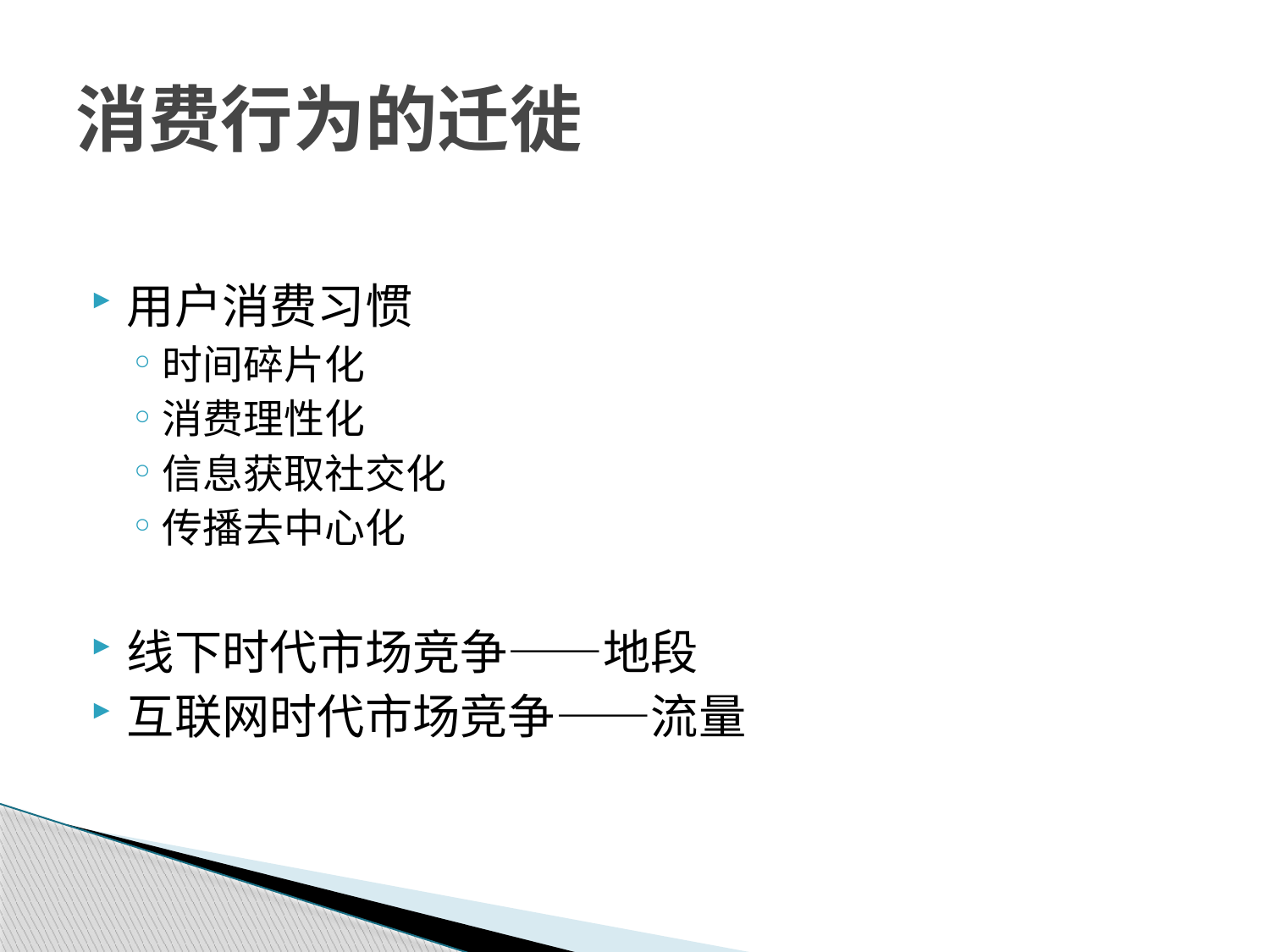

# 消费行为的迁徙

用户消费习惯
时间碎片化
消费理性化
信息获取社交化
传播去中心化

线下时代市场竞争——地段
互联网时代市场竞争——流量